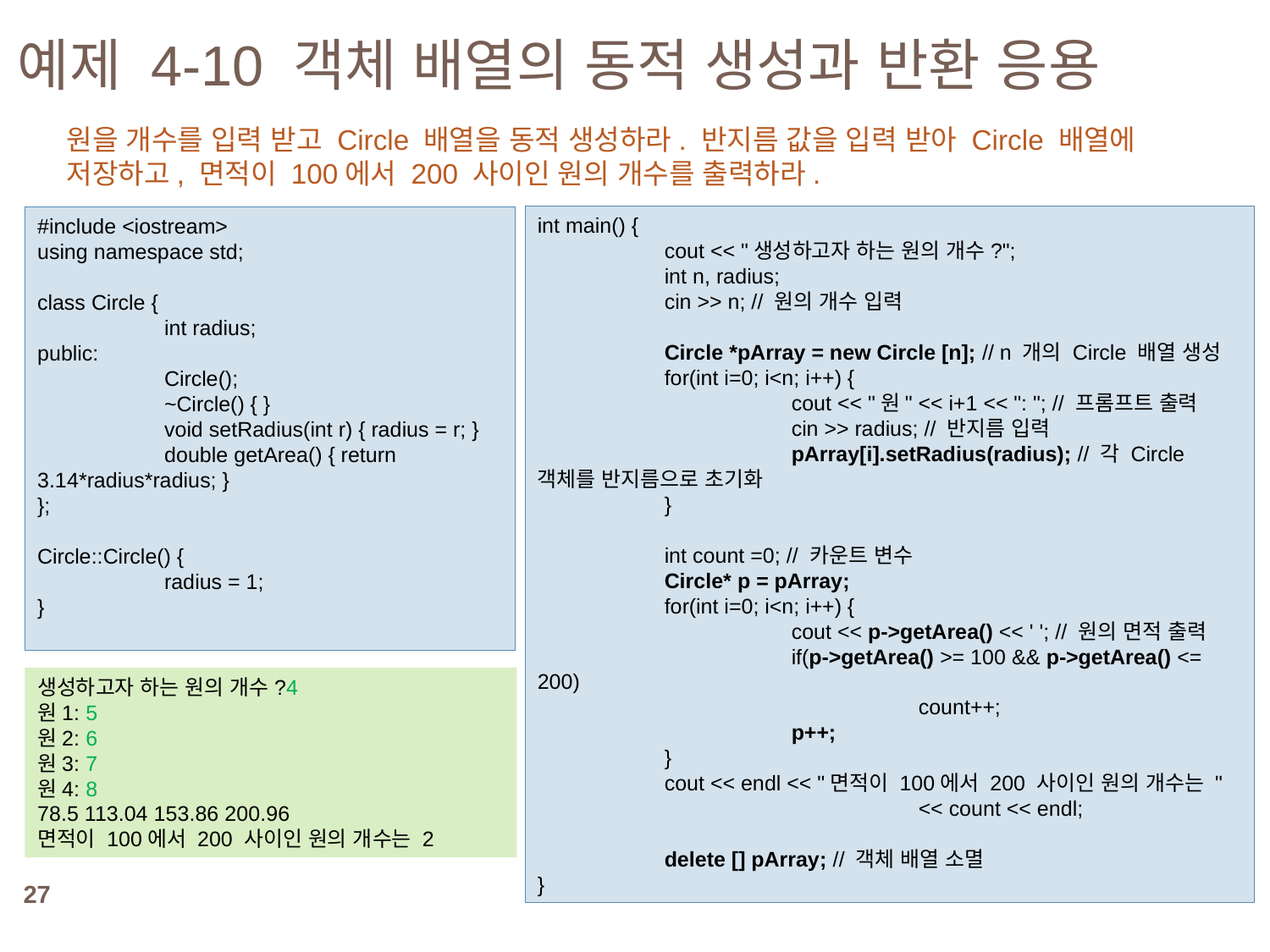

예제 4-10 객체 배열의 동적 생성과 반환 응용
원을 개수를 입력 받고 Circle 배열을 동적 생성하라. 반지름 값을 입력 받아 Circle 배열에 저장하고, 면적이 100에서 200 사이인 원의 개수를 출력하라.
int main() {
	cout << "생성하고자 하는 원의 개수?";
	int n, radius;
	cin >> n; // 원의 개수 입력

	Circle *pArray = new Circle [n]; // n 개의 Circle 배열 생성
	for(int i=0; i<n; i++) {
		cout << "원" << i+1 << ": "; // 프롬프트 출력
		cin >> radius; // 반지름 입력
		pArray[i].setRadius(radius); // 각 Circle 객체를 반지름으로 초기화
	}

	int count =0; // 카운트 변수
	Circle* p = pArray;
	for(int i=0; i<n; i++) {
		cout << p->getArea() << ' '; // 원의 면적 출력
		if(p->getArea() >= 100 && p->getArea() <= 200)
			count++;
		p++;
	}
	cout << endl << "면적이 100에서 200 사이인 원의 개수는 "
			<< count << endl;

	delete [] pArray; // 객체 배열 소멸
}
#include <iostream>
using namespace std;

class Circle {
	int radius;
public:
	Circle();
	~Circle() { }
	void setRadius(int r) { radius = r; }
	double getArea() { return 3.14*radius*radius; }
};

Circle::Circle() {
	radius = 1;
}

생성하고자 하는 원의 개수?4
원1: 5
원2: 6
원3: 7
원4: 8
78.5 113.04 153.86 200.96
면적이 100에서 200 사이인 원의 개수는 2
27